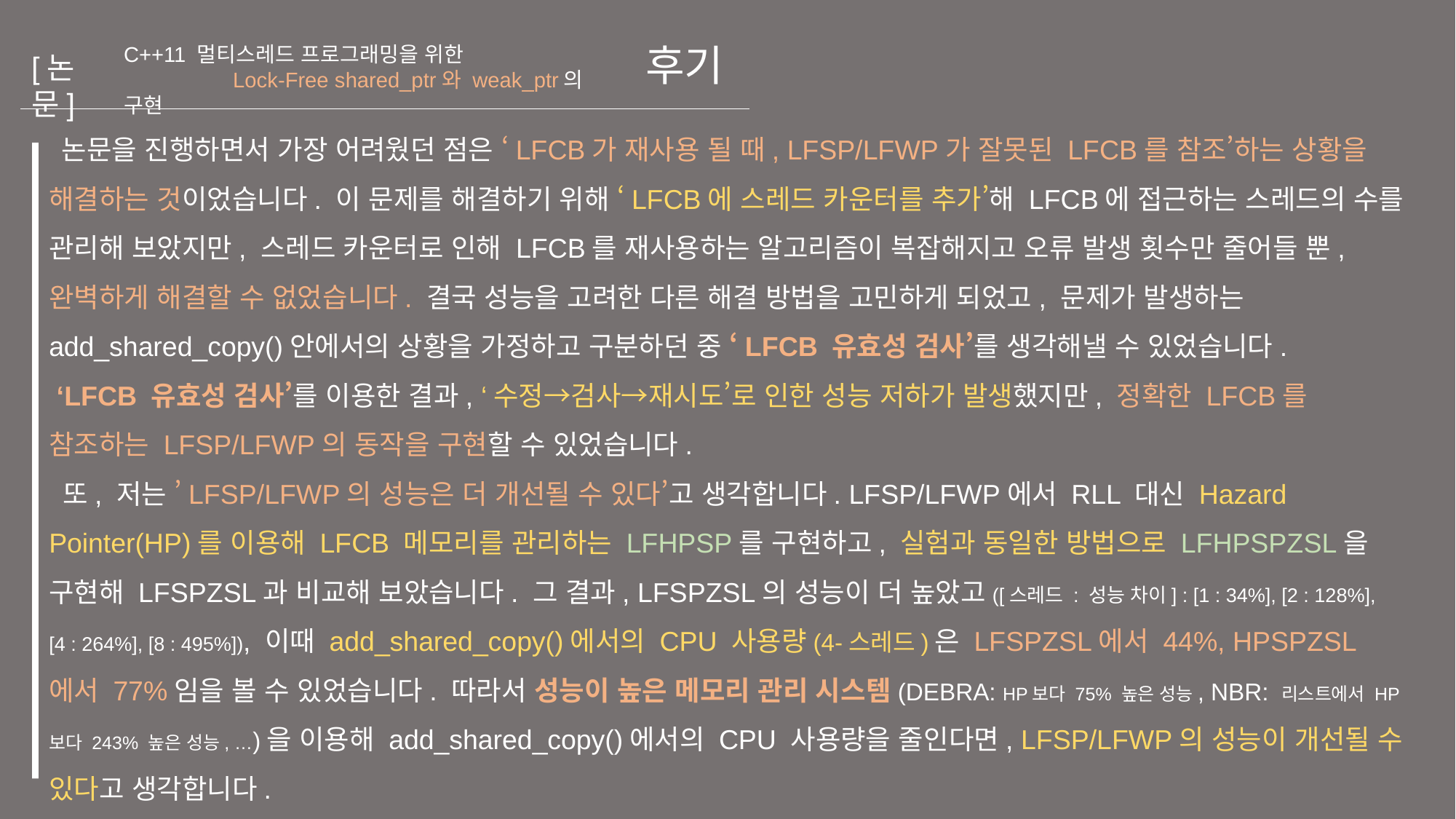

# 후기
C++11 멀티스레드 프로그래밍을 위한
	Lock-Free shared_ptr와 weak_ptr의 구현
[논문]
 논문을 진행하면서 가장 어려웠던 점은 ‘LFCB가 재사용 될 때, LFSP/LFWP가 잘못된 LFCB를 참조’하는 상황을 해결하는 것이었습니다. 이 문제를 해결하기 위해 ‘LFCB에 스레드 카운터를 추가’해 LFCB에 접근하는 스레드의 수를 관리해 보았지만, 스레드 카운터로 인해 LFCB를 재사용하는 알고리즘이 복잡해지고 오류 발생 횟수만 줄어들 뿐, 완벽하게 해결할 수 없었습니다. 결국 성능을 고려한 다른 해결 방법을 고민하게 되었고, 문제가 발생하는 add_shared_copy()안에서의 상황을 가정하고 구분하던 중 ‘LFCB 유효성 검사’를 생각해낼 수 있었습니다.
 ‘LFCB 유효성 검사’를 이용한 결과, ‘수정→검사→재시도’로 인한 성능 저하가 발생했지만, 정확한 LFCB를 참조하는 LFSP/LFWP의 동작을 구현할 수 있었습니다.
 또, 저는 ’LFSP/LFWP의 성능은 더 개선될 수 있다’고 생각합니다. LFSP/LFWP에서 RLL 대신 Hazard Pointer(HP)를 이용해 LFCB 메모리를 관리하는 LFHPSP를 구현하고, 실험과 동일한 방법으로 LFHPSPZSL을 구현해 LFSPZSL과 비교해 보았습니다. 그 결과, LFSPZSL의 성능이 더 높았고([스레드 : 성능 차이] : [1 : 34%], [2 : 128%], [4 : 264%], [8 : 495%]), 이때 add_shared_copy()에서의 CPU 사용량(4-스레드)은 LFSPZSL에서 44%, HPSPZSL에서 77%임을 볼 수 있었습니다. 따라서 성능이 높은 메모리 관리 시스템(DEBRA: HP보다 75% 높은 성능, NBR: 리스트에서 HP보다 243% 높은 성능, …)을 이용해 add_shared_copy()에서의 CPU 사용량을 줄인다면, LFSP/LFWP의 성능이 개선될 수 있다고 생각합니다.